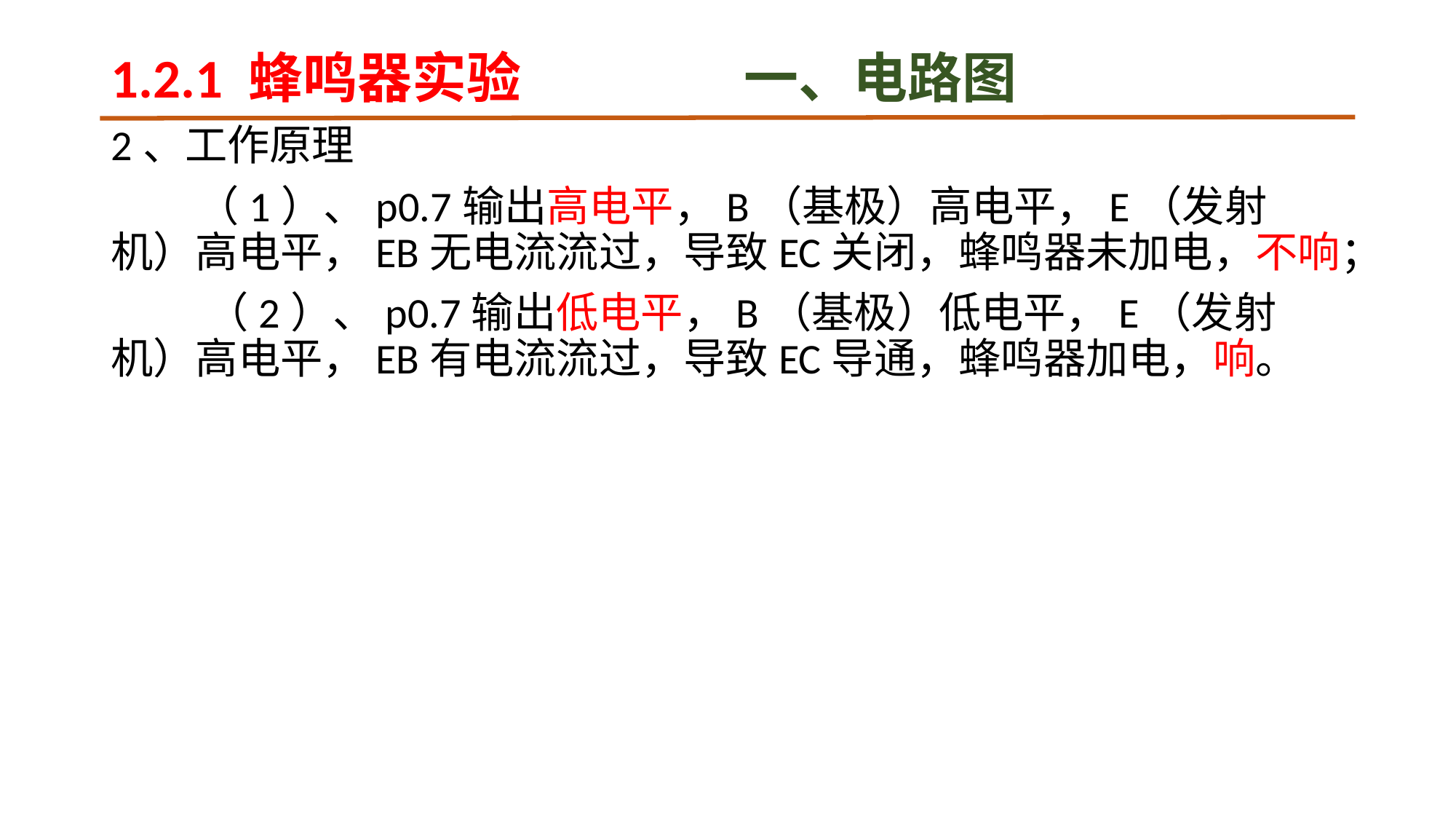

# 1.2.1 蜂鸣器实验                  一、电路图
2、工作原理
        （1）、p0.7输出高电平，B（基极）高电平，E（发射机）高电平，EB无电流流过，导致EC关闭，蜂鸣器未加电，不响；
         （2）、p0.7输出低电平，B（基极）低电平，E（发射机）高电平，EB有电流流过，导致EC导通，蜂鸣器加电，响。